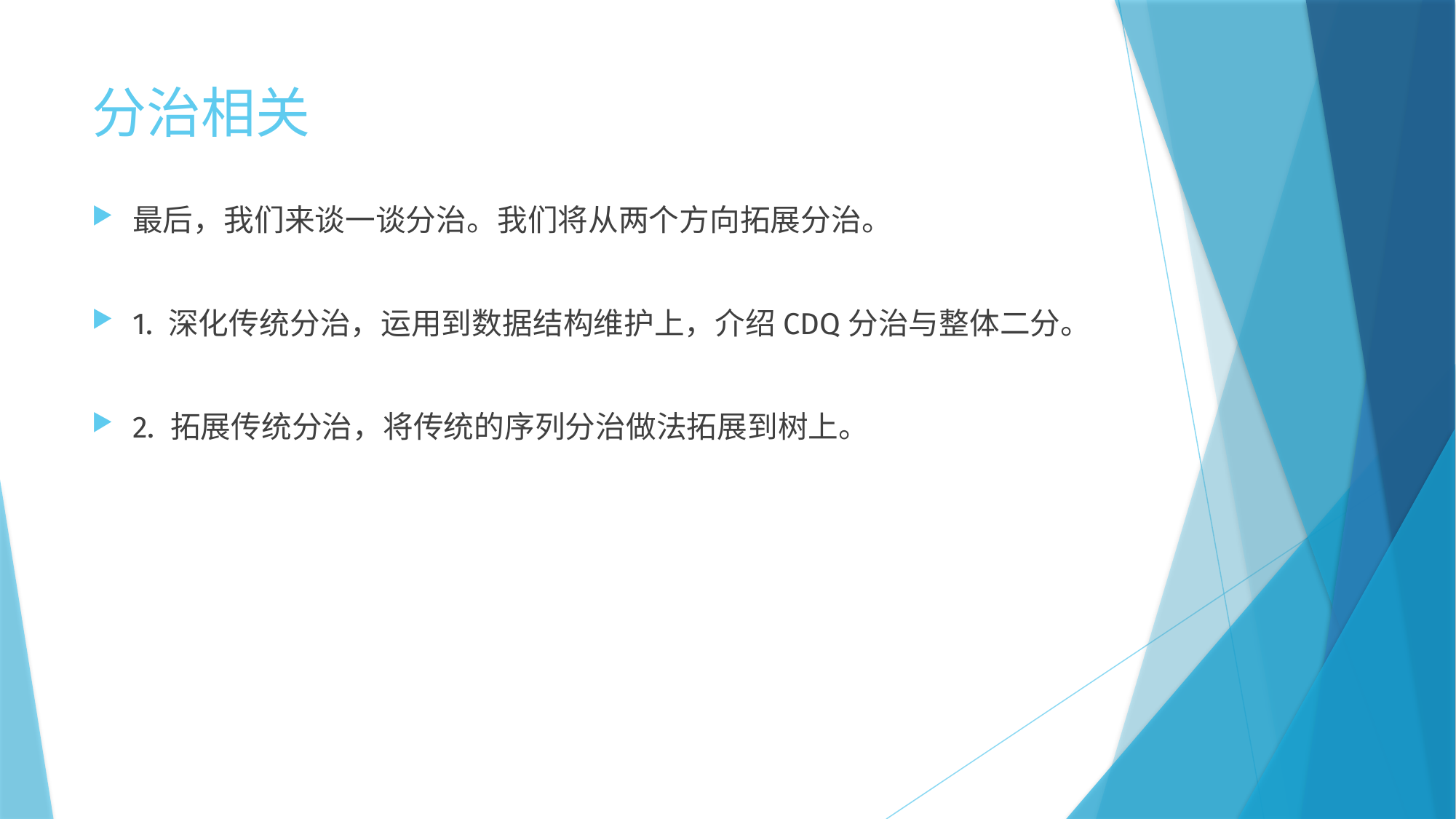

# 分治相关
最后，我们来谈一谈分治。我们将从两个方向拓展分治。

1. 深化传统分治，运用到数据结构维护上，介绍CDQ分治与整体二分。

2. 拓展传统分治，将传统的序列分治做法拓展到树上。